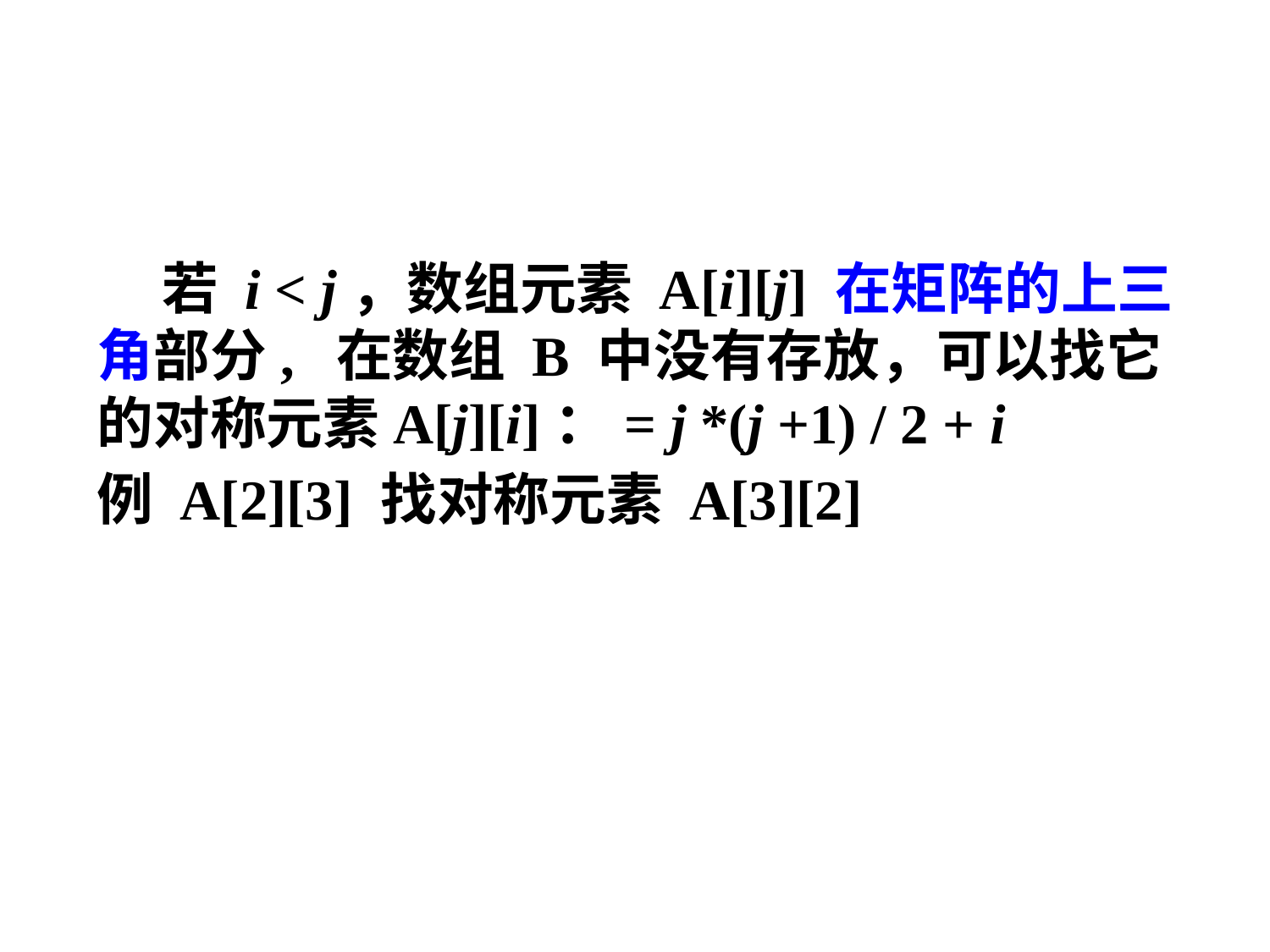

若 i < j，数组元素 A[i][j] 在矩阵的上三角部分,  在数组 B 中没有存放，可以找它的对称元素A[j][i]：= j *(j +1) / 2 + i
例 A[2][3] 找对称元素 A[3][2]